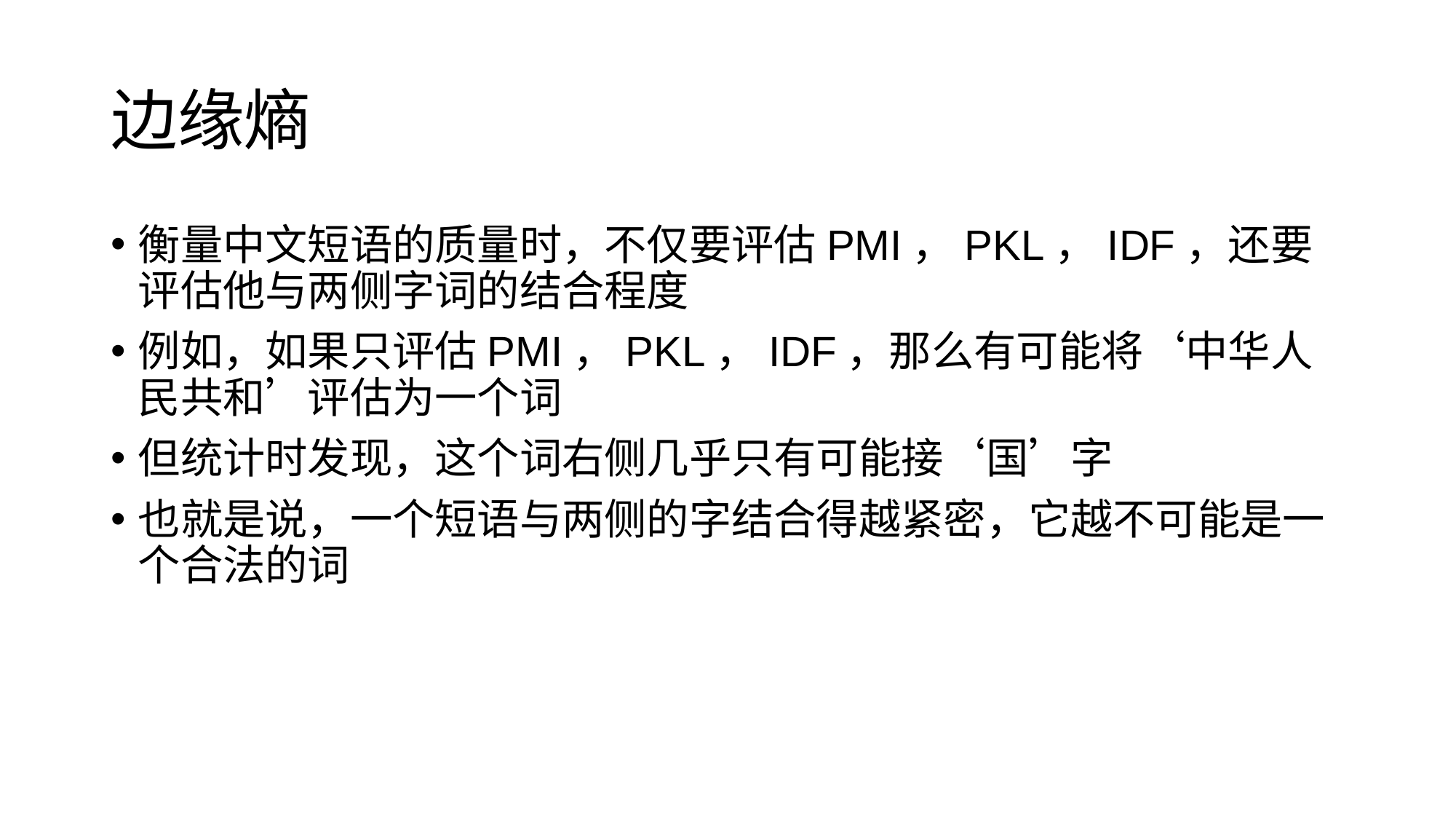

# 边缘熵
衡量中文短语的质量时，不仅要评估PMI，PKL，IDF，还要评估他与两侧字词的结合程度
例如，如果只评估PMI，PKL，IDF，那么有可能将‘中华人民共和’评估为一个词
但统计时发现，这个词右侧几乎只有可能接‘国’字
也就是说，一个短语与两侧的字结合得越紧密，它越不可能是一个合法的词